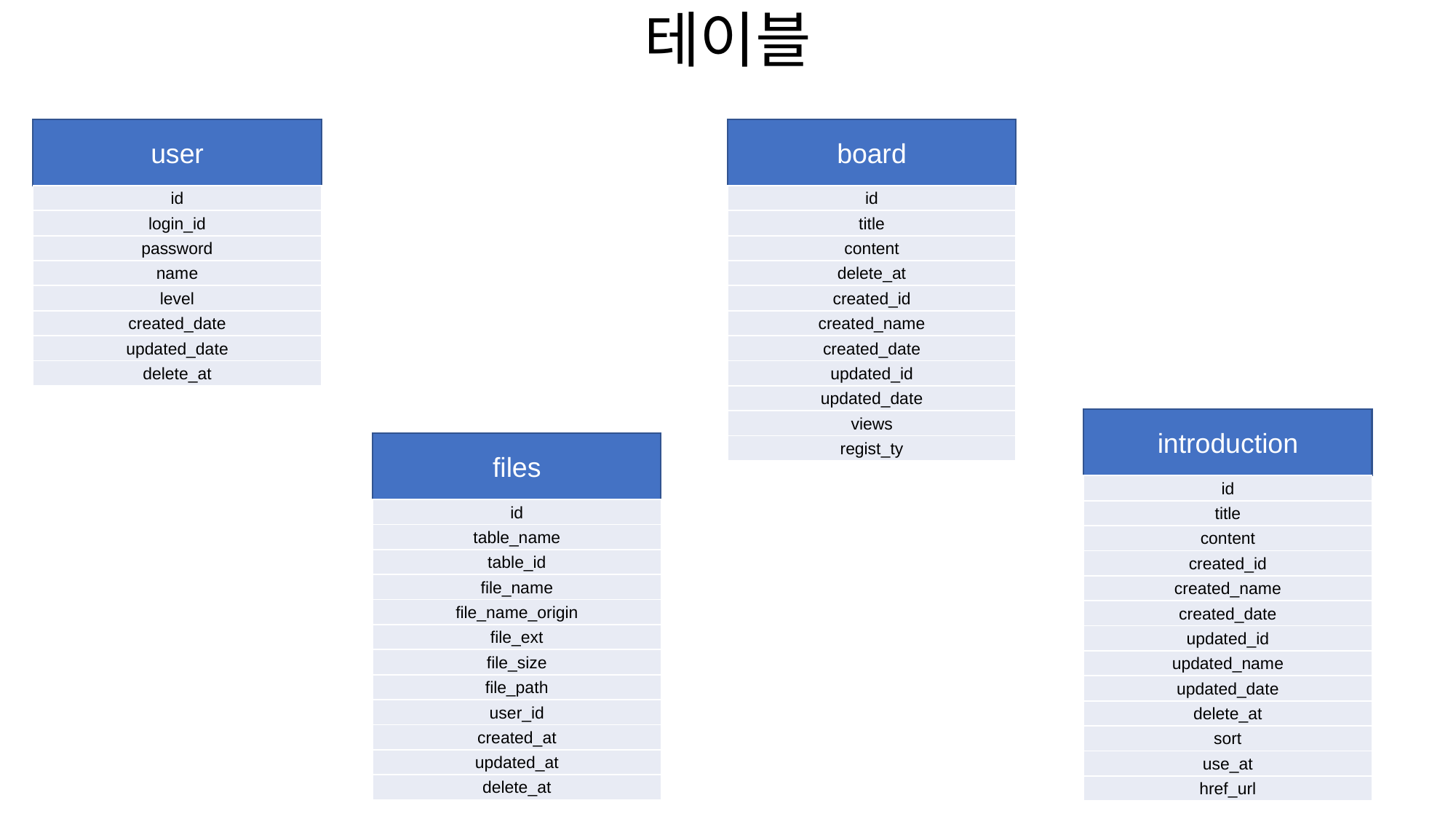

테이블
user
board
| id |
| --- |
| login\_id |
| password |
| name |
| level |
| created\_date |
| updated\_date |
| delete\_at |
| id |
| --- |
| title |
| content |
| delete\_at |
| created\_id |
| created\_name |
| created\_date |
| updated\_id |
| updated\_date |
| views |
| regist\_ty |
introduction
files
| id |
| --- |
| title |
| content |
| created\_id |
| created\_name |
| created\_date |
| updated\_id |
| updated\_name |
| updated\_date |
| delete\_at |
| sort |
| use\_at |
| href\_url |
| id |
| --- |
| table\_name |
| table\_id |
| file\_name |
| file\_name\_origin |
| file\_ext |
| file\_size |
| file\_path |
| user\_id |
| created\_at |
| updated\_at |
| delete\_at |